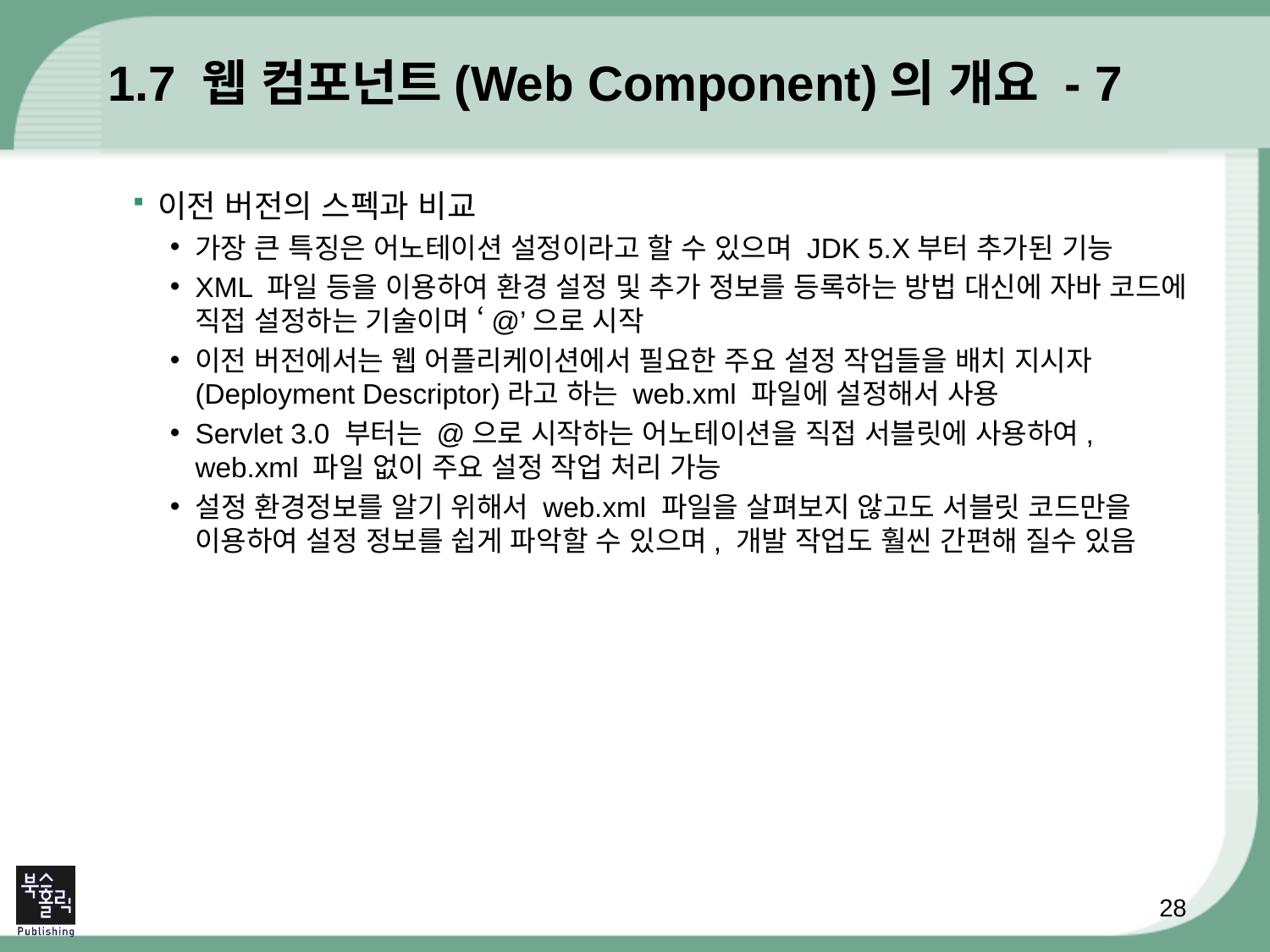

# 1.7 웹 컴포넌트(Web Component)의 개요 - 7
이전 버전의 스펙과 비교
가장 큰 특징은 어노테이션 설정이라고 할 수 있으며 JDK 5.X부터 추가된 기능
XML 파일 등을 이용하여 환경 설정 및 추가 정보를 등록하는 방법 대신에 자바 코드에 직접 설정하는 기술이며 ‘@’으로 시작
이전 버전에서는 웹 어플리케이션에서 필요한 주요 설정 작업들을 배치 지시자(Deployment Descriptor)라고 하는 web.xml 파일에 설정해서 사용
Servlet 3.0 부터는 @으로 시작하는 어노테이션을 직접 서블릿에 사용하여, web.xml 파일 없이 주요 설정 작업 처리 가능
설정 환경정보를 알기 위해서 web.xml 파일을 살펴보지 않고도 서블릿 코드만을 이용하여 설정 정보를 쉽게 파악할 수 있으며, 개발 작업도 훨씬 간편해 질수 있음
28